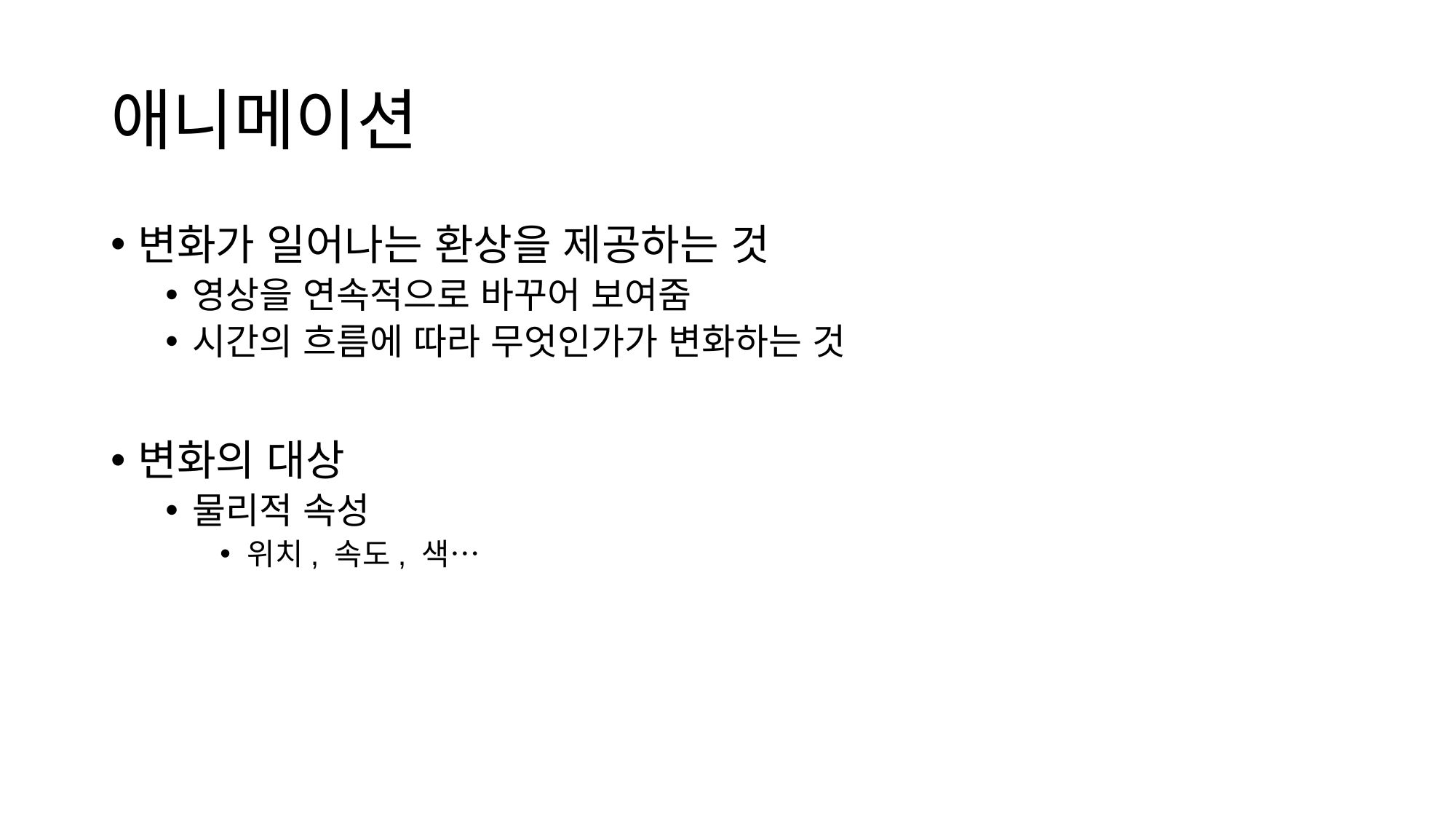

# 애니메이션
변화가 일어나는 환상을 제공하는 것
영상을 연속적으로 바꾸어 보여줌
시간의 흐름에 따라 무엇인가가 변화하는 것

변화의 대상
물리적 속성
위치, 속도, 색…